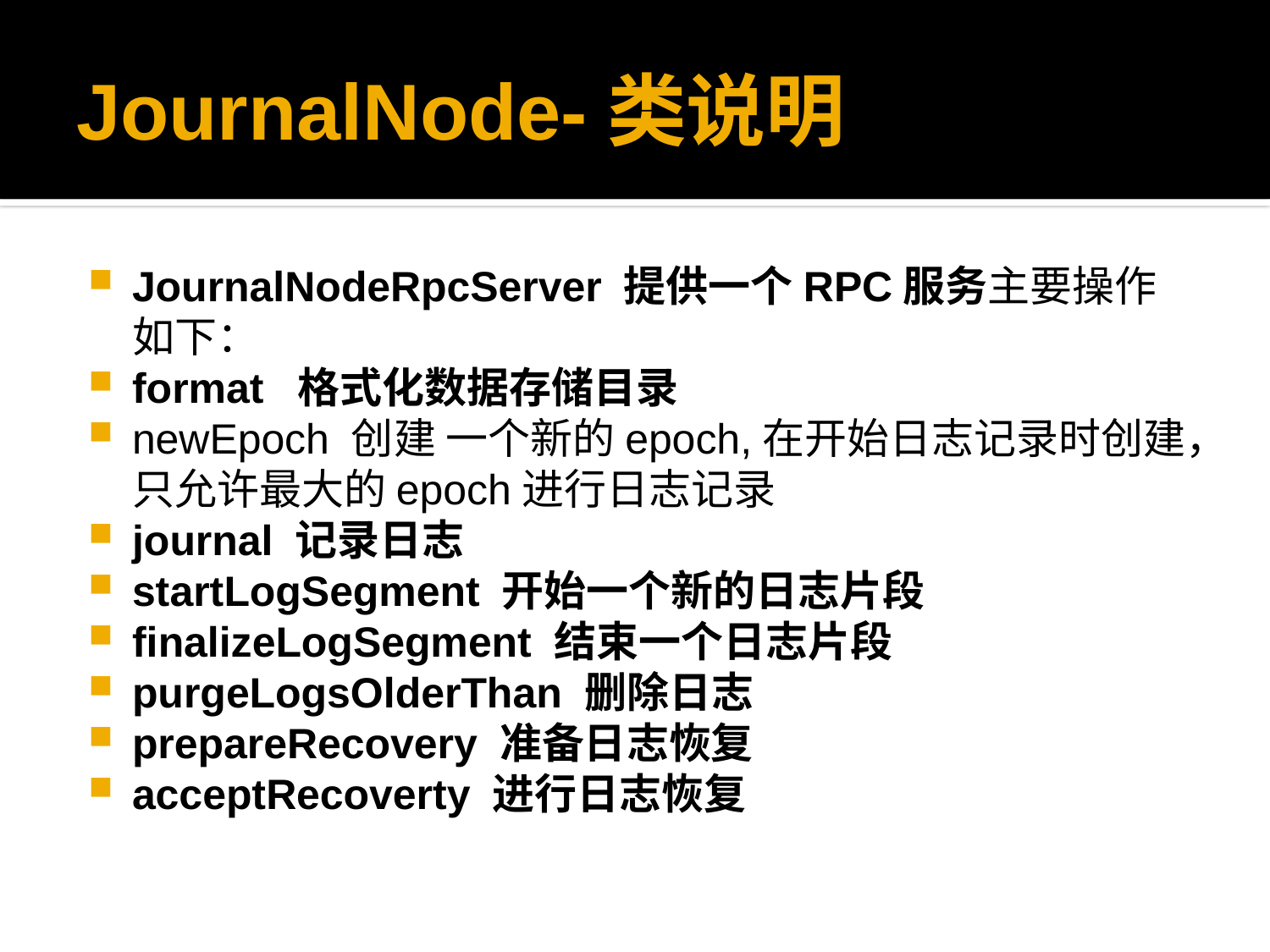

# JournalNode-类说明
JournalNodeRpcServer 提供一个RPC服务主要操作如下：
format  格式化数据存储目录
newEpoch 创建 一个新的epoch,在开始日志记录时创建，只允许最大的epoch进行日志记录
journal 记录日志
startLogSegment 开始一个新的日志片段
finalizeLogSegment 结束一个日志片段
purgeLogsOlderThan 删除日志
prepareRecovery 准备日志恢复
acceptRecoverty 进行日志恢复